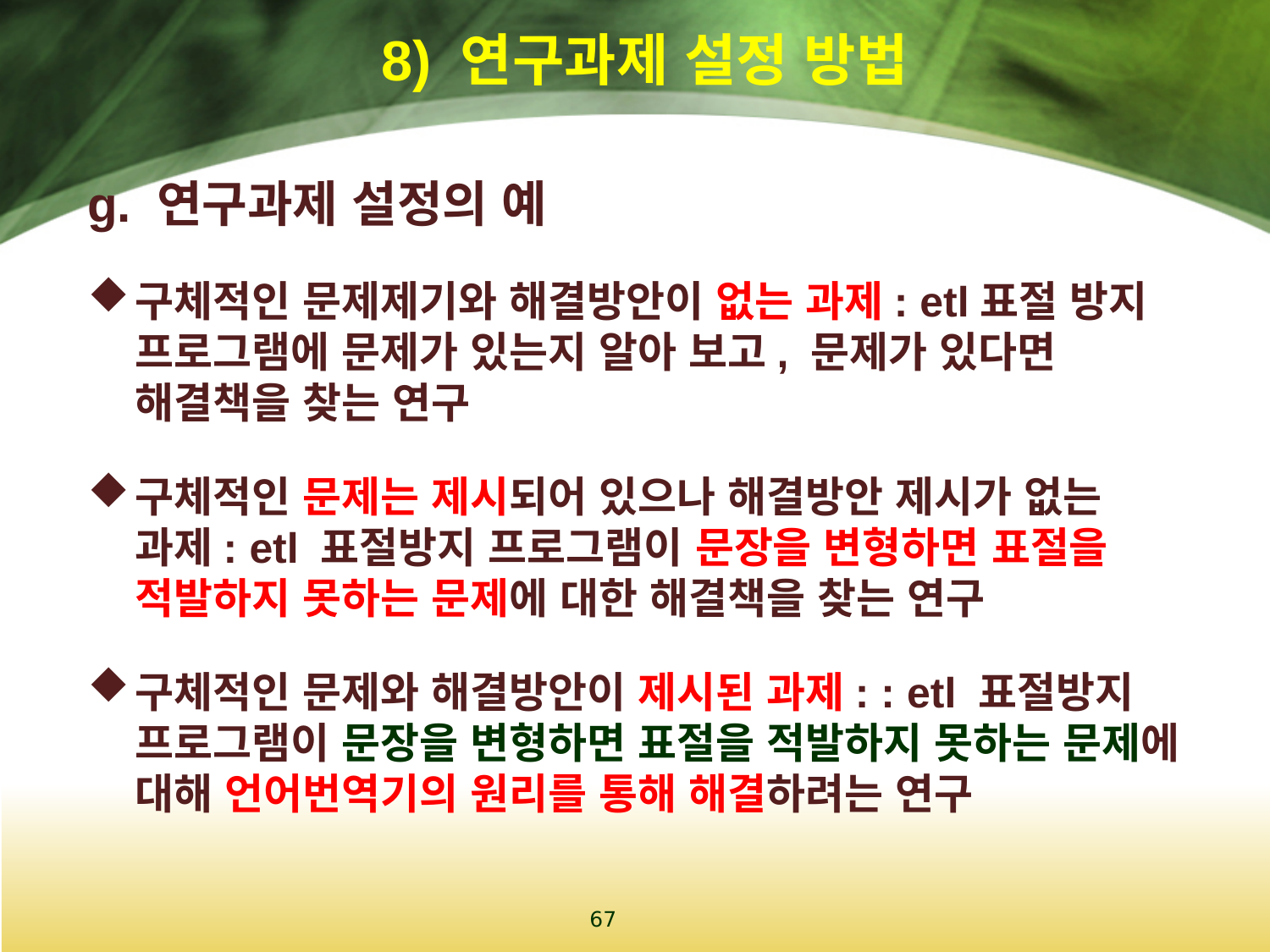

# 8) 연구과제 설정 방법
g. 연구과제 설정의 예

구체적인 문제제기와 해결방안이 없는 과제: etl표절 방지 프로그램에 문제가 있는지 알아 보고, 문제가 있다면 해결책을 찾는 연구

구체적인 문제는 제시되어 있으나 해결방안 제시가 없는 과제: etl 표절방지 프로그램이 문장을 변형하면 표절을 적발하지 못하는 문제에 대한 해결책을 찾는 연구

구체적인 문제와 해결방안이 제시된 과제: : etl 표절방지 프로그램이 문장을 변형하면 표절을 적발하지 못하는 문제에 대해 언어번역기의 원리를 통해 해결하려는 연구

67